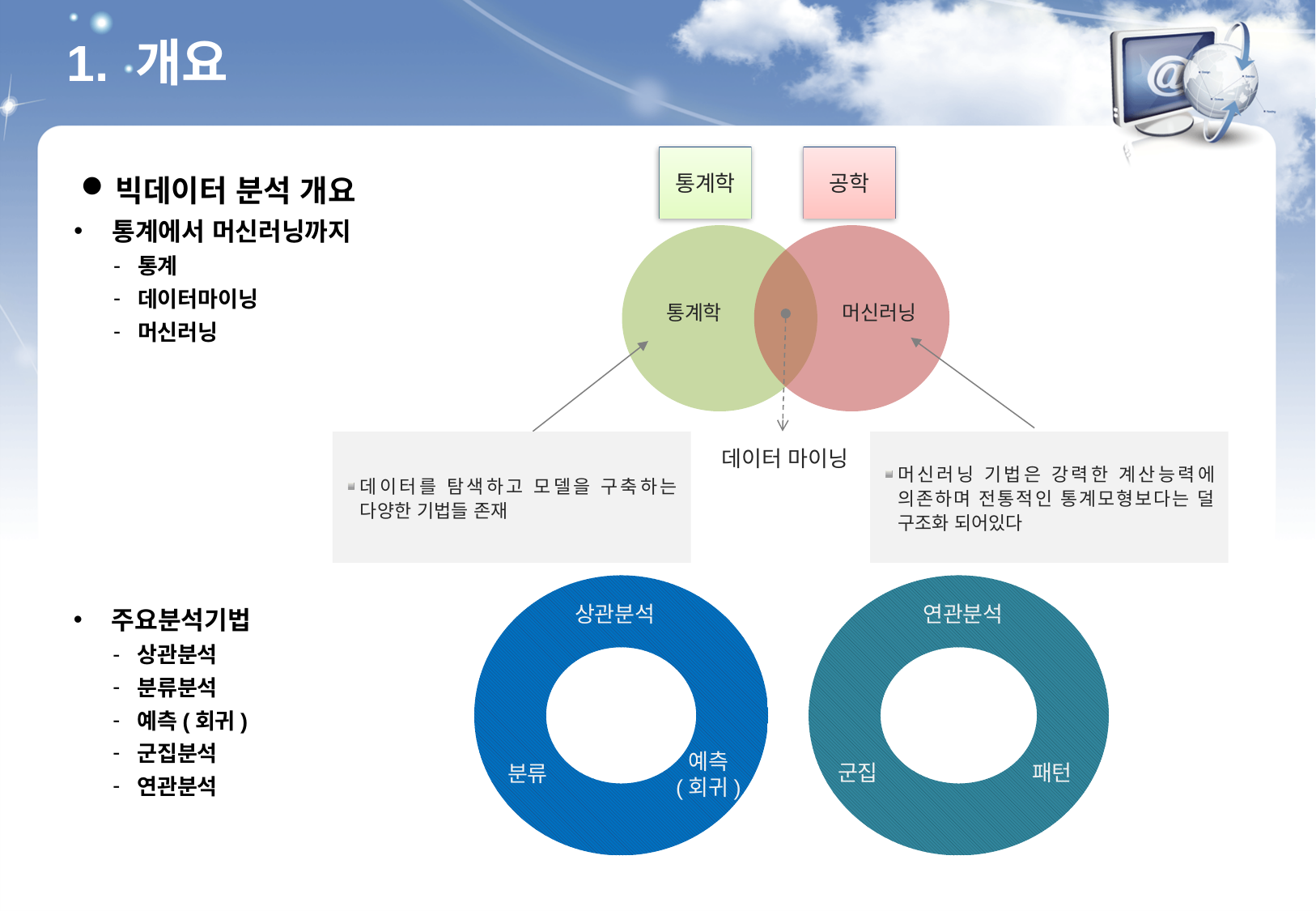

1. 개요
통계학
공학

통계학
머신러닝
데이터 마이닝
데이터를 탐색하고 모델을 구축하는 다양한 기법들 존재
머신러닝 기법은 강력한 계산능력에 의존하며 전통적인 통계모형보다는 덜 구조화 되어있다

상관분석
분류
예측
(회귀)
연관분석
군집
패턴

빅데이터 분석 개요
통계에서 머신러닝까지
통계
데이터마이닝
머신러닝

주요분석기법
상관분석
분류분석
예측(회귀)
군집분석
연관분석